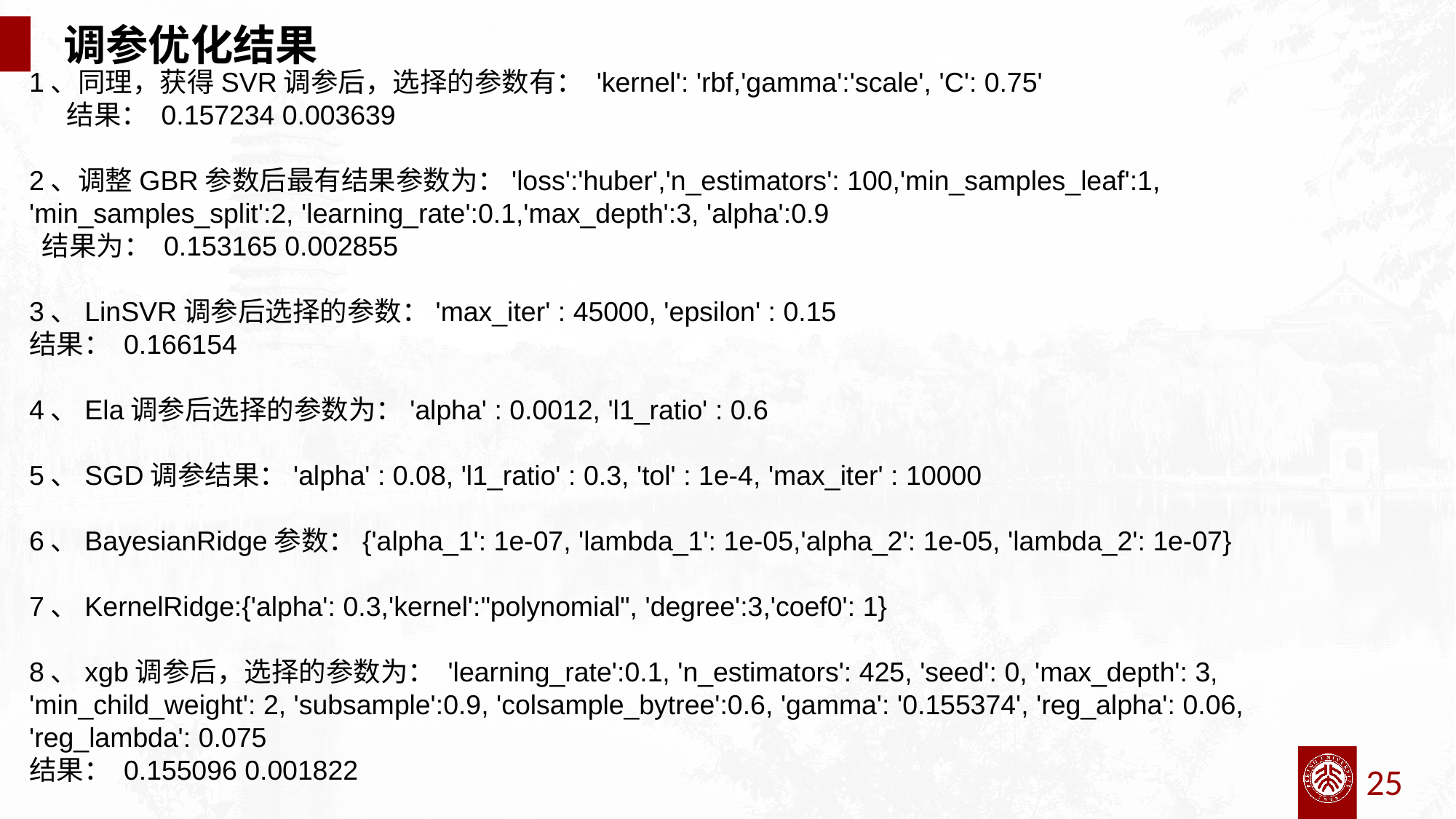

调参优化结果

1、同理，获得SVR调参后，选择的参数有： 'kernel': 'rbf,'gamma':'scale', 'C': 0.75'
     结果： 0.157234 0.003639

2、调整GBR参数后最有结果参数为：'loss':'huber','n_estimators': 100,'min_samples_leaf':1, 'min_samples_split':2, 'learning_rate':0.1,'max_depth':3, 'alpha':0.9
 结果为： 0.153165 0.002855

3、LinSVR调参后选择的参数：'max_iter' : 45000, 'epsilon' : 0.15
结果： 0.166154

4、Ela调参后选择的参数为：'alpha' : 0.0012, 'l1_ratio' : 0.6

5、SGD调参结果：'alpha' : 0.08, 'l1_ratio' : 0.3, 'tol' : 1e-4, 'max_iter' : 10000

6、BayesianRidge参数：{'alpha_1': 1e-07, 'lambda_1': 1e-05,'alpha_2': 1e-05, 'lambda_2': 1e-07}

7、KernelRidge:{'alpha': 0.3,'kernel':"polynomial", 'degree':3,'coef0': 1}

8、xgb调参后，选择的参数为： 'learning_rate':0.1, 'n_estimators': 425, 'seed': 0, 'max_depth': 3, 'min_child_weight': 2, 'subsample':0.9, 'colsample_bytree':0.6, 'gamma': '0.155374', 'reg_alpha': 0.06, 'reg_lambda': 0.075
结果： 0.155096 0.001822
25